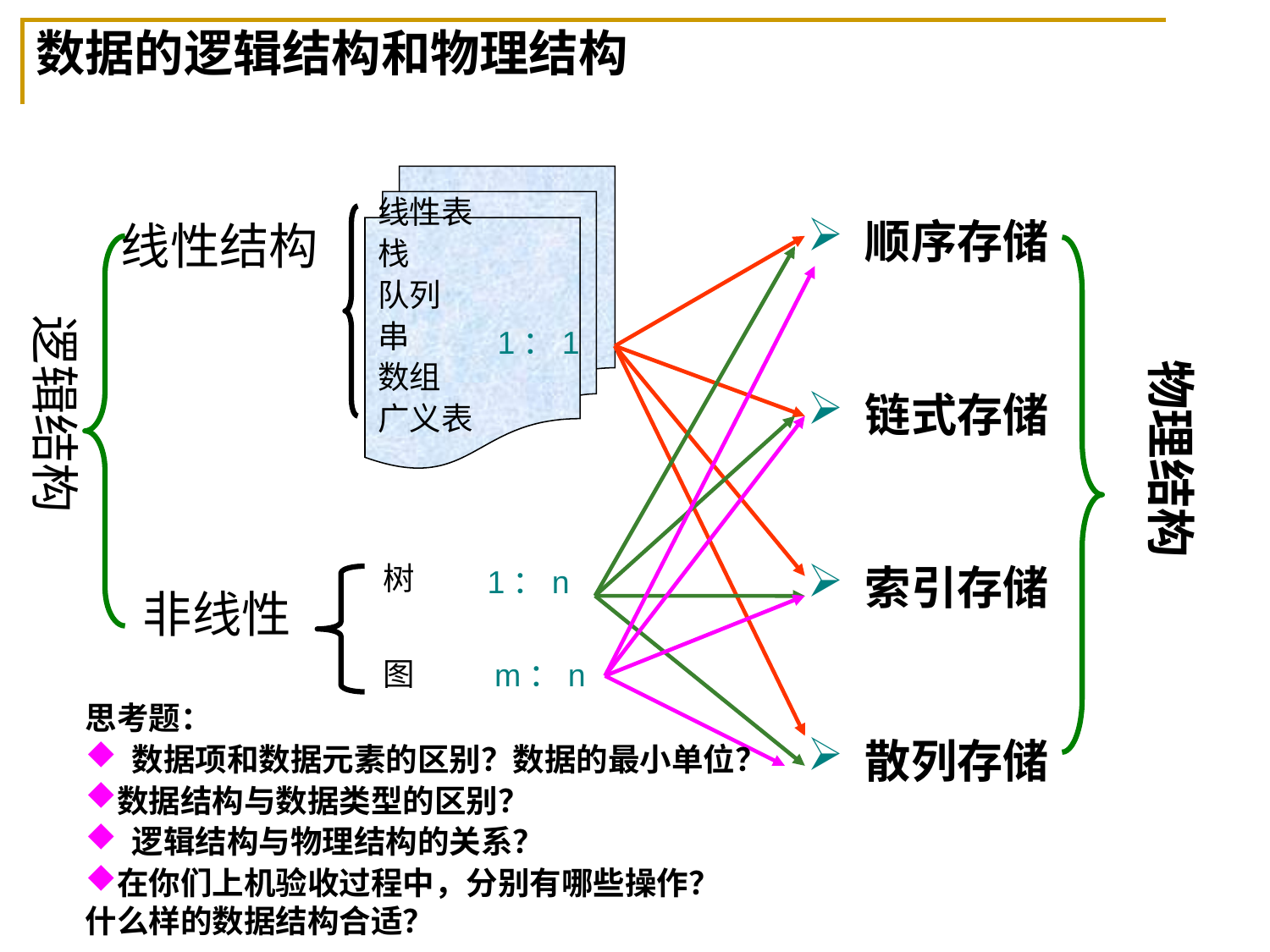

# 数据的逻辑结构和物理结构

线性表
栈
队列
串
数组
广义表
线性结构
 顺序存储

逻辑结构
1：1
物理结构
 链式存储
树

图
 索引存储
1：n

非线性
m：n
思考题：
 数据项和数据元素的区别？数据的最小单位？
数据结构与数据类型的区别？
 逻辑结构与物理结构的关系？
在你们上机验收过程中，分别有哪些操作？什么样的数据结构合适？
 散列存储